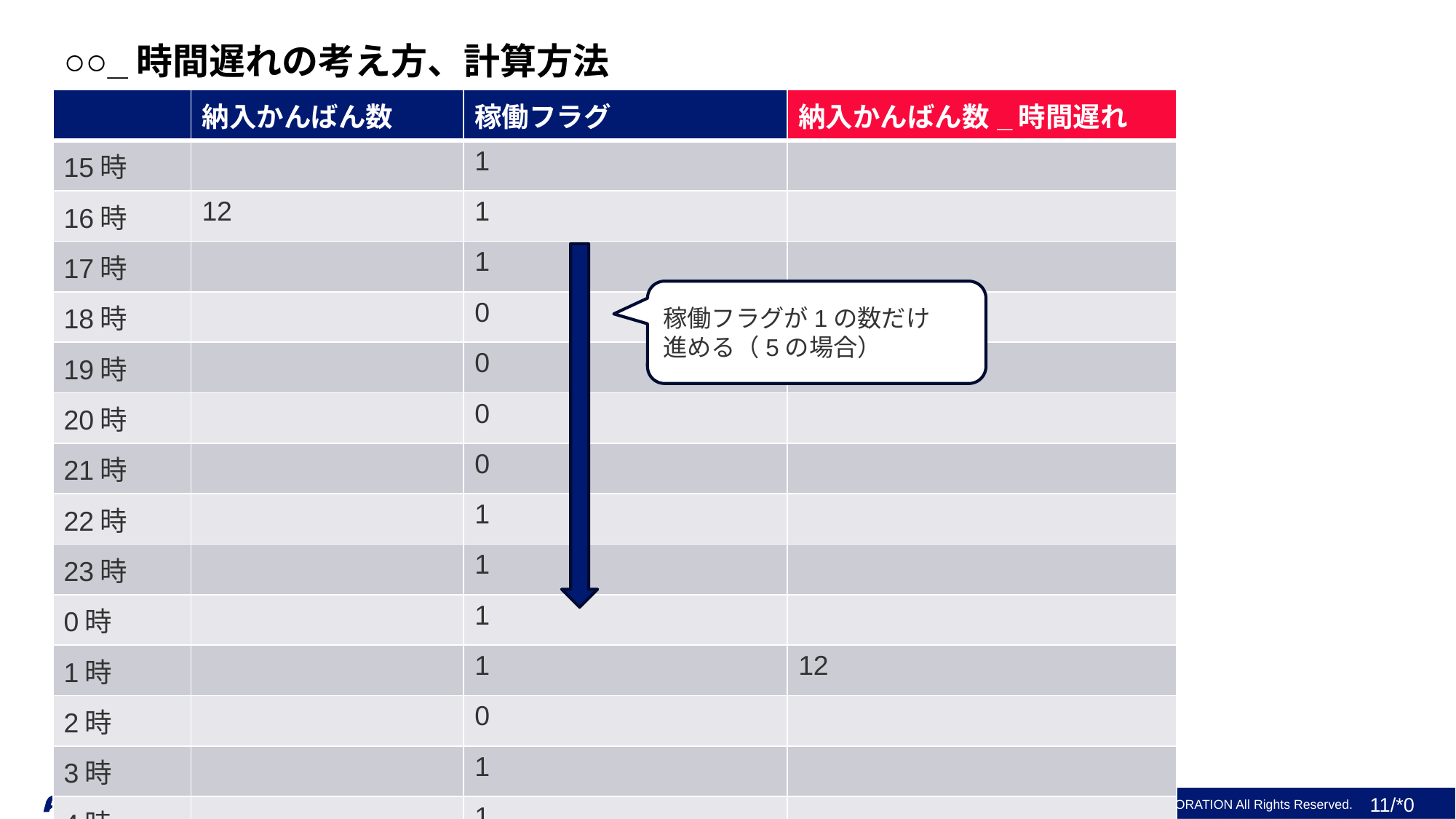

○○_時間遅れの考え方、計算方法

|  | 納入かんばん数 | 稼働フラグ | 納入かんばん数\_時間遅れ |
| --- | --- | --- | --- |
| 15時 |  | 1 |  |
| 16時 | 12 | 1 |  |
| 17時 |  | 1 |  |
| 18時 |  | 0 |  |
| 19時 |  | 0 |  |
| 20時 |  | 0 |  |
| 21時 |  | 0 |  |
| 22時 |  | 1 |  |
| 23時 |  | 1 |  |
| 0時 |  | 1 |  |
| 1時 |  | 1 | 12 |
| 2時 |  | 0 |  |
| 3時 |  | 1 |  |
| 4時 |  | 1 |  |

稼働フラグが1の数だけ
進める（5の場合）
March 20, 2025